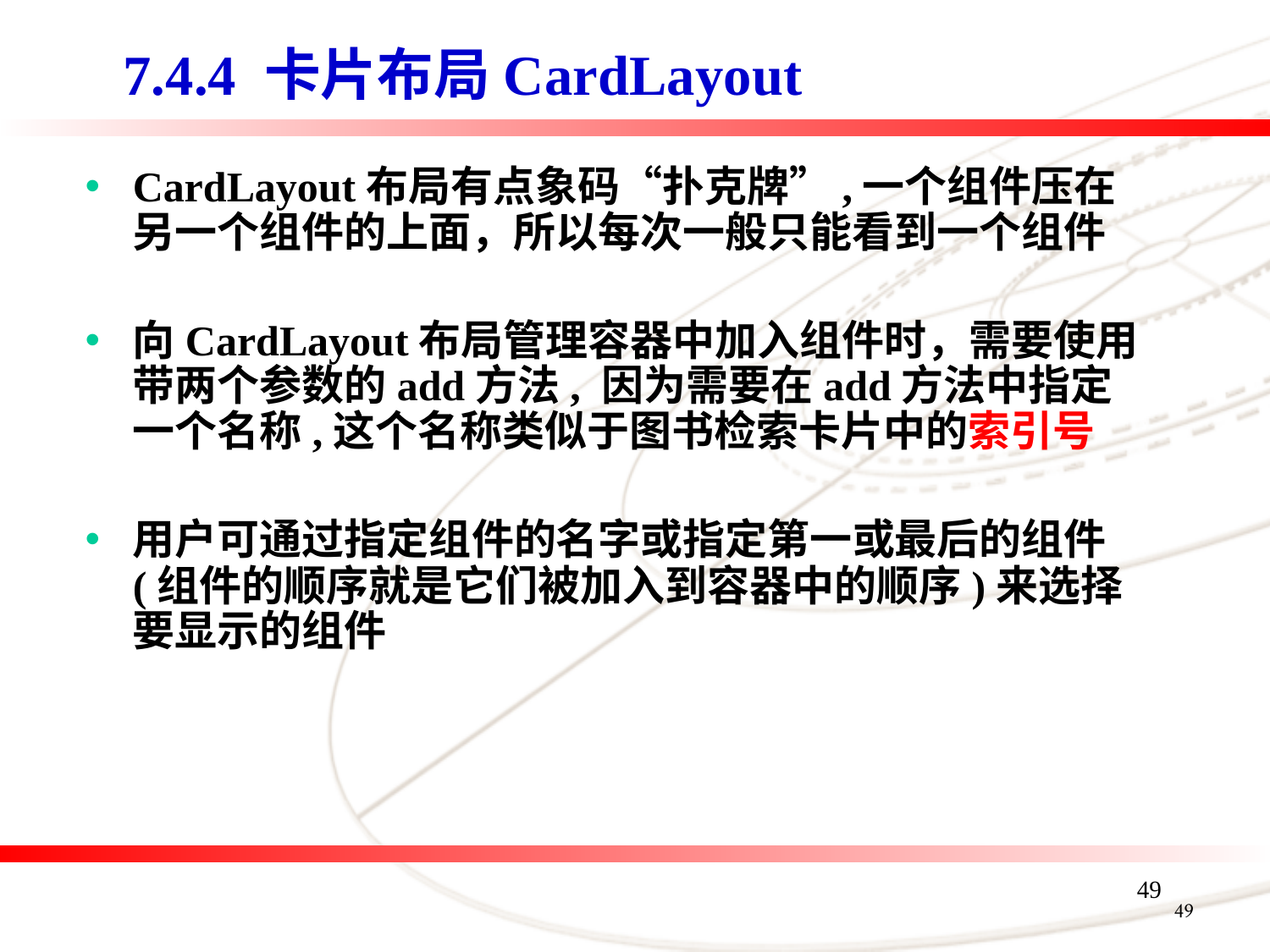

7.4.4 卡片布局CardLayout
CardLayout布局有点象码“扑克牌”,一个组件压在另一个组件的上面，所以每次一般只能看到一个组件

向CardLayout布局管理容器中加入组件时，需要使用带两个参数的add方法, 因为需要在add方法中指定一个名称,这个名称类似于图书检索卡片中的索引号

用户可通过指定组件的名字或指定第一或最后的组件(组件的顺序就是它们被加入到容器中的顺序)来选择要显示的组件
49
49